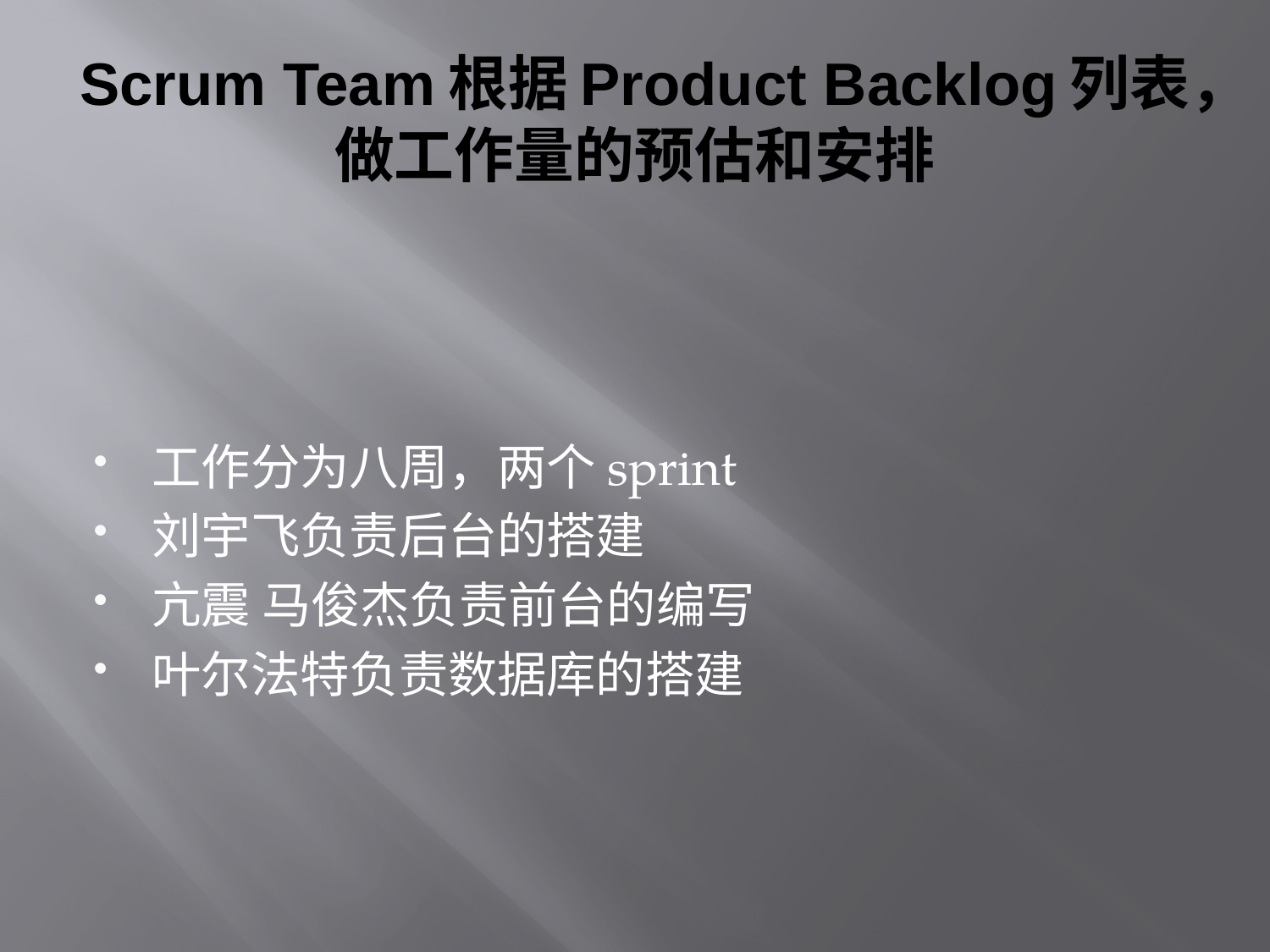

# Scrum Team根据Product Backlog列表，做工作量的预估和安排

工作分为八周，两个sprint
刘宇飞负责后台的搭建
亢震 马俊杰负责前台的编写
叶尔法特负责数据库的搭建